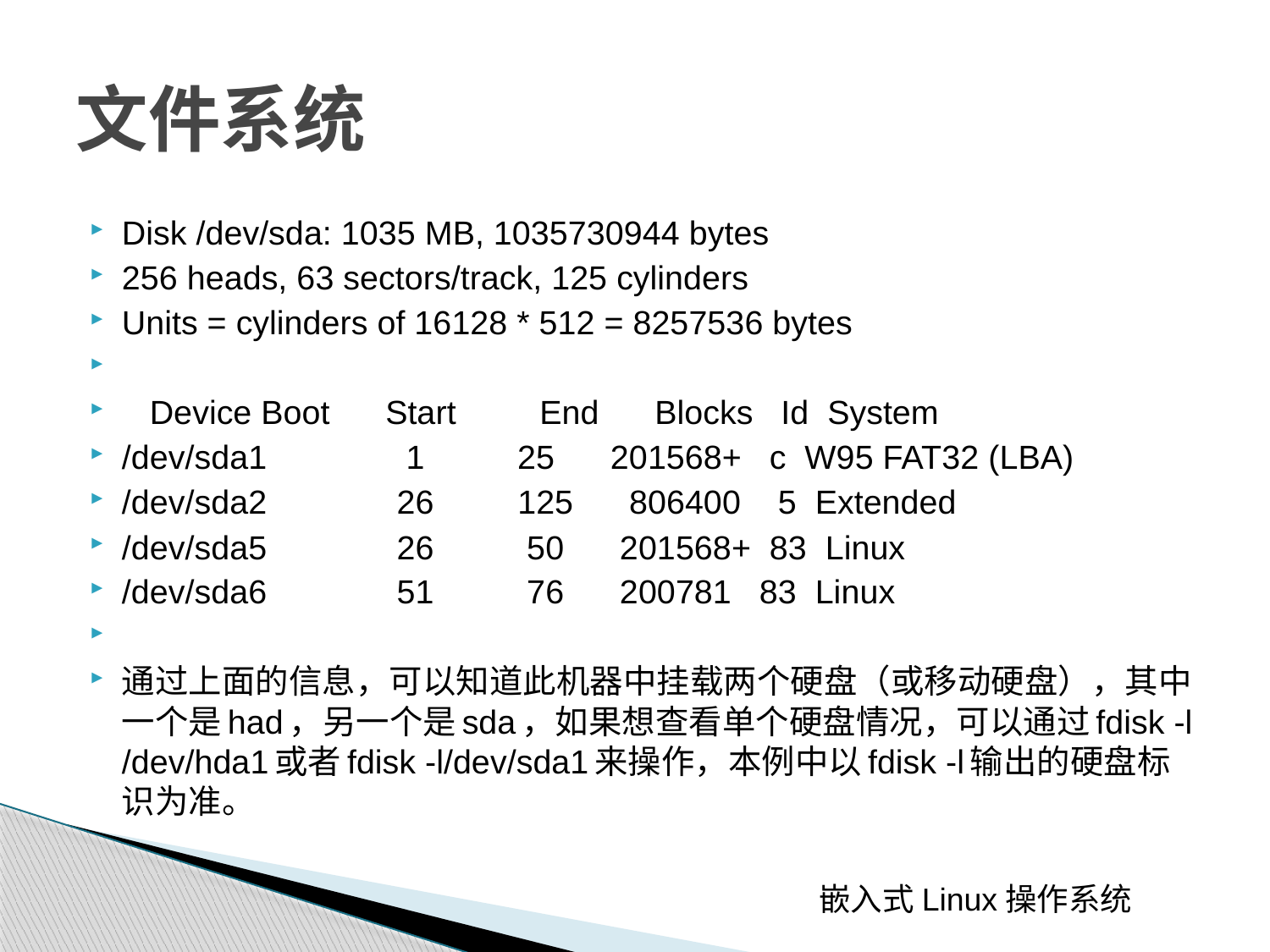

# 文件系统
Disk /dev/sda: 1035 MB, 1035730944 bytes
256 heads, 63 sectors/track, 125 cylinders
Units = cylinders of 16128 * 512 = 8257536 bytes

   Device Boot      Start         End      Blocks   Id  System
/dev/sda1               1          25      201568+   c  W95 FAT32 (LBA)
/dev/sda2              26         125      806400    5  Extended
/dev/sda5              26          50      201568+  83  Linux
/dev/sda6              51          76      200781   83  Linux

通过上面的信息，可以知道此机器中挂载两个硬盘（或移动硬盘），其中一个是had，另一个是sda，如果想查看单个硬盘情况，可以通过fdisk -l /dev/hda1或者fdisk -l/dev/sda1来操作，本例中以fdisk -l输出的硬盘标识为准。

         嵌入式Linux操作系统